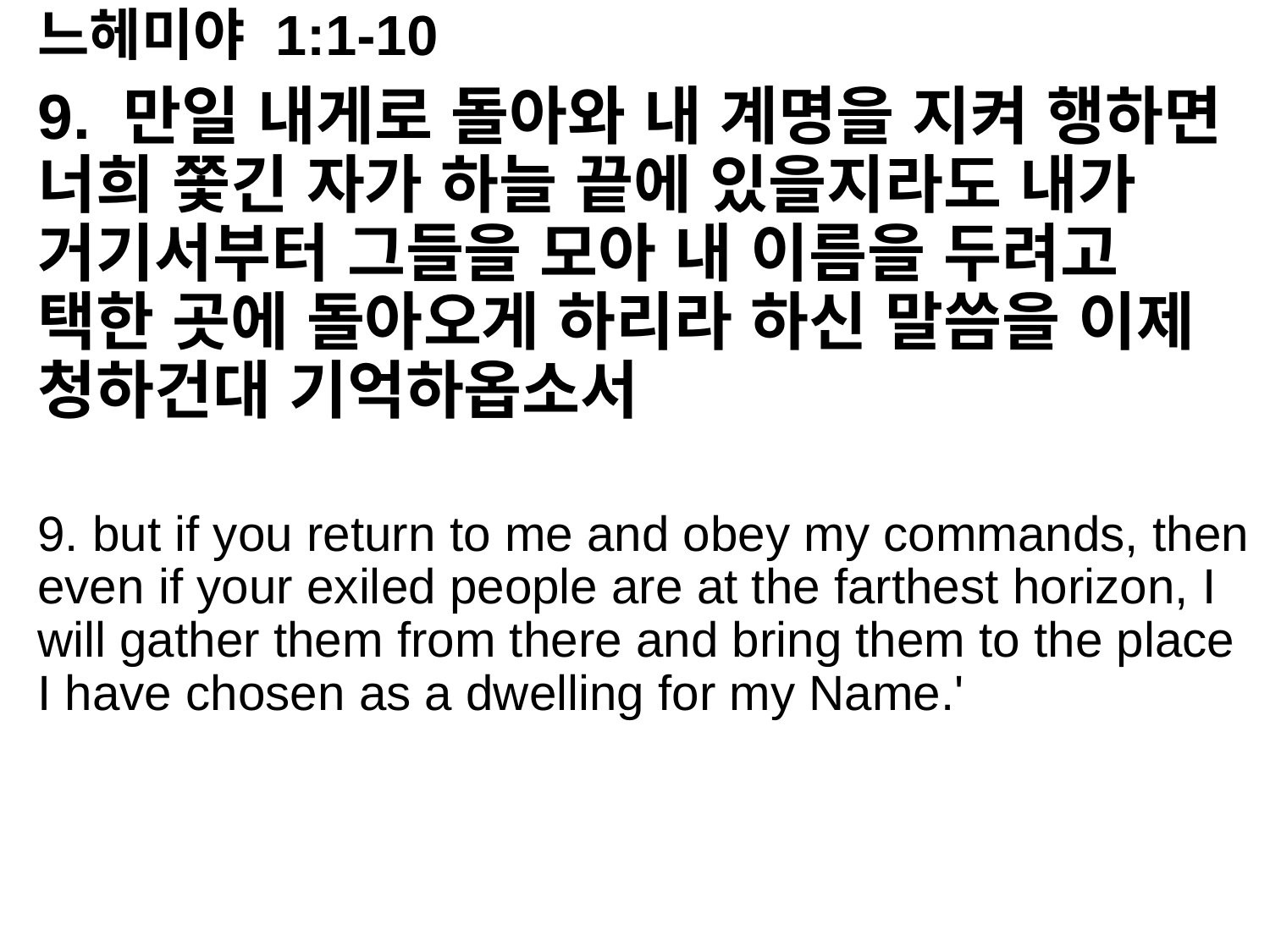

느헤미야 1:1-10
9. 만일 내게로 돌아와 내 계명을 지켜 행하면 너희 쫓긴 자가 하늘 끝에 있을지라도 내가 거기서부터 그들을 모아 내 이름을 두려고 택한 곳에 돌아오게 하리라 하신 말씀을 이제 청하건대 기억하옵소서

9. but if you return to me and obey my commands, then even if your exiled people are at the farthest horizon, I will gather them from there and bring them to the place I have chosen as a dwelling for my Name.'